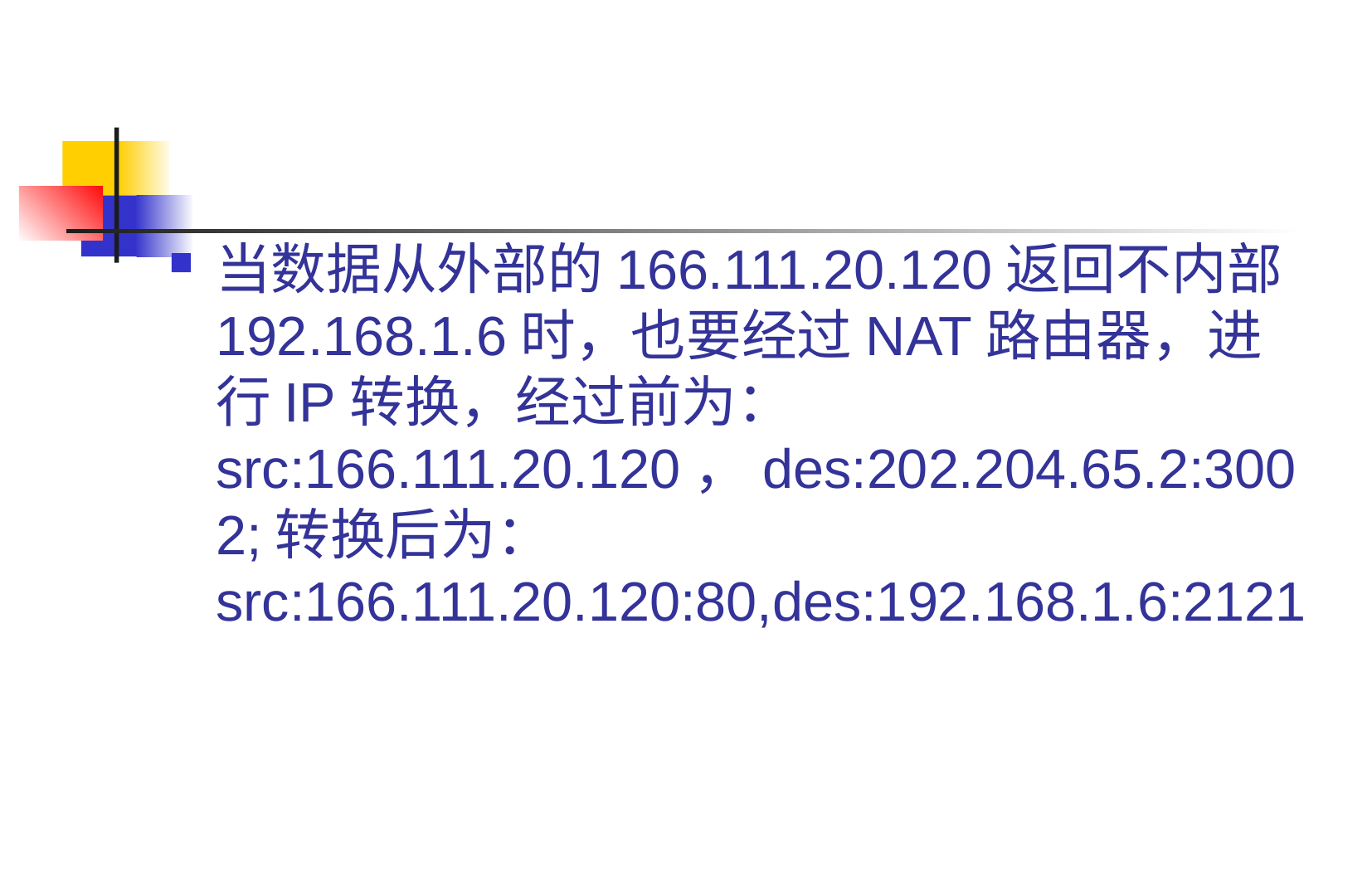

#
当数据从外部的166.111.20.120返回不内部192.168.1.6时，也要经过NAT路由器，进行IP转换，经过前为：src:166.111.20.120，des:202.204.65.2:3002;转换后为：src:166.111.20.120:80,des:192.168.1.6:2121